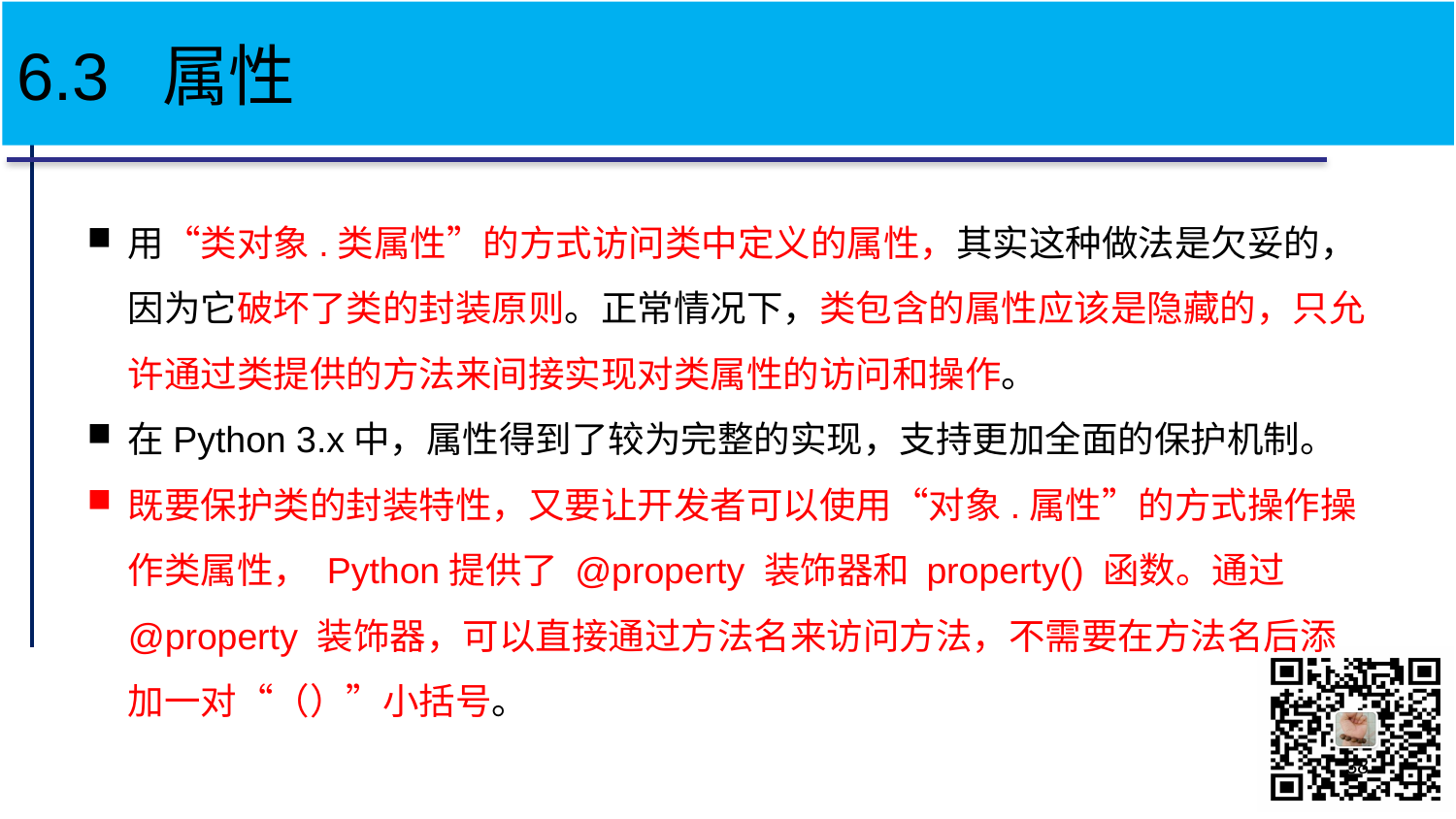

# 6.3  属性
用“类对象.类属性”的方式访问类中定义的属性，其实这种做法是欠妥的，因为它破坏了类的封装原则。正常情况下，类包含的属性应该是隐藏的，只允许通过类提供的方法来间接实现对类属性的访问和操作。
在Python 3.x中，属性得到了较为完整的实现，支持更加全面的保护机制。
既要保护类的封装特性，又要让开发者可以使用“对象.属性”的方式操作操作类属性， Python提供了 @property 装饰器和 property() 函数。通过 @property 装饰器，可以直接通过方法名来访问方法，不需要在方法名后添加一对“（）”小括号。
38